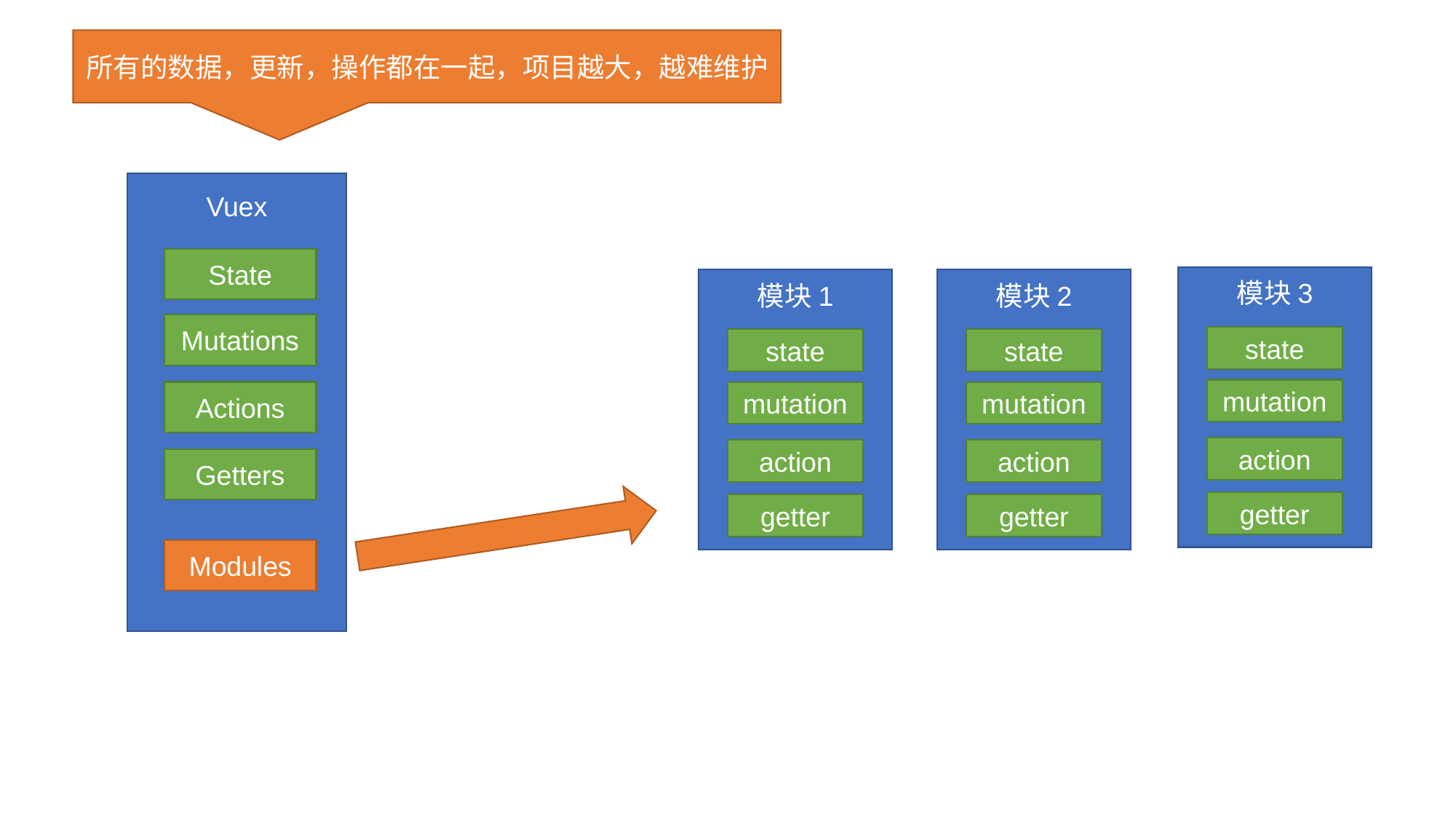

所有的数据，更新，操作都在一起，项目越大，越难维护
Vuex

State
模块3

state
mutation
action
getter
模块1

state
mutation
action
getter
模块2

state
mutation
action
getter
Mutations
Actions
Getters

Modules